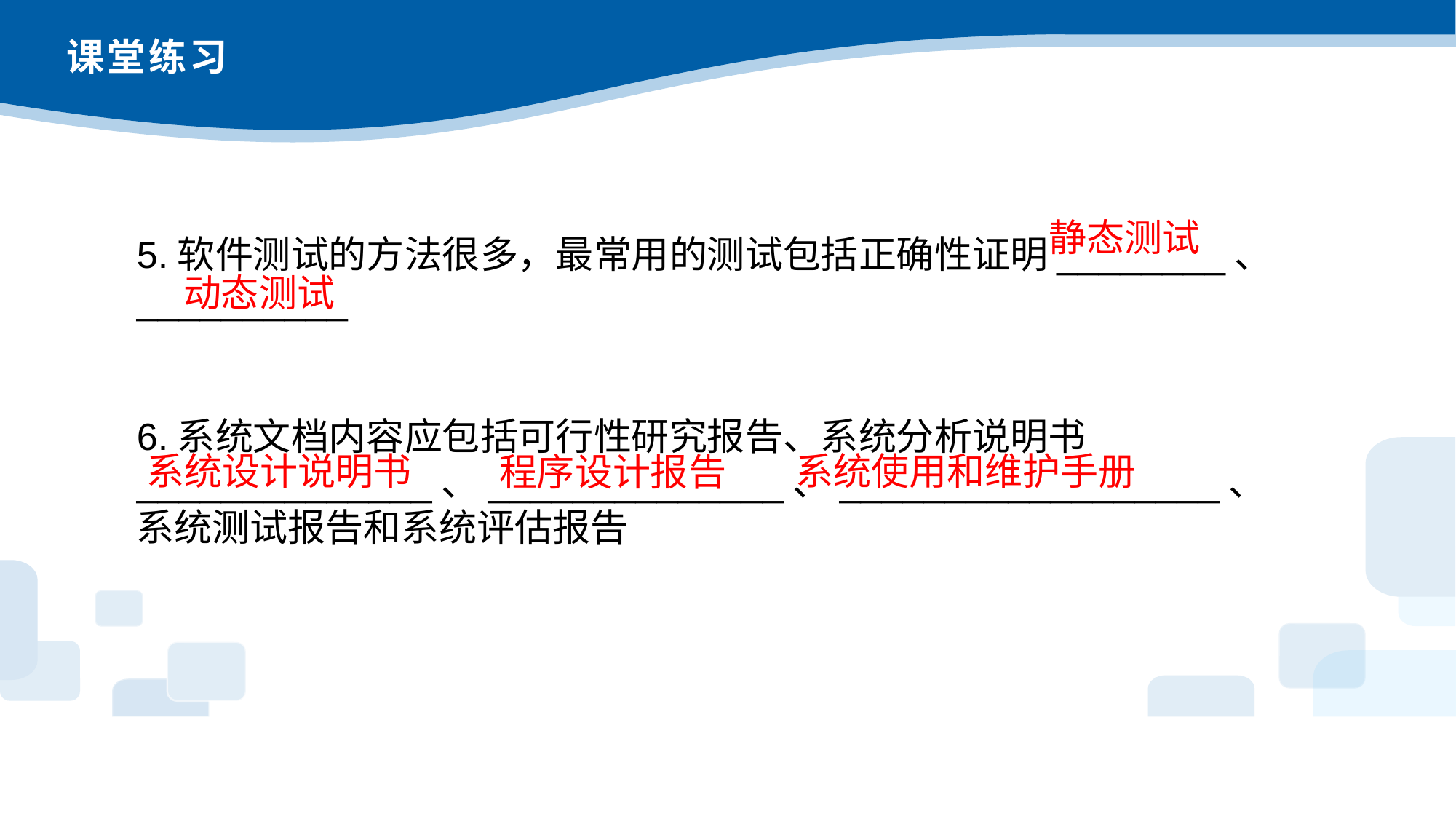

# 课堂练习

5.软件测试的方法很多，最常用的测试包括正确性证明________、__________

6.系统文档内容应包括可行性研究报告、系统分析说明书______________、______________、__________________、系统测试报告和系统评估报告
静态测试
动态测试
系统使用和维护手册
系统设计说明书
程序设计报告